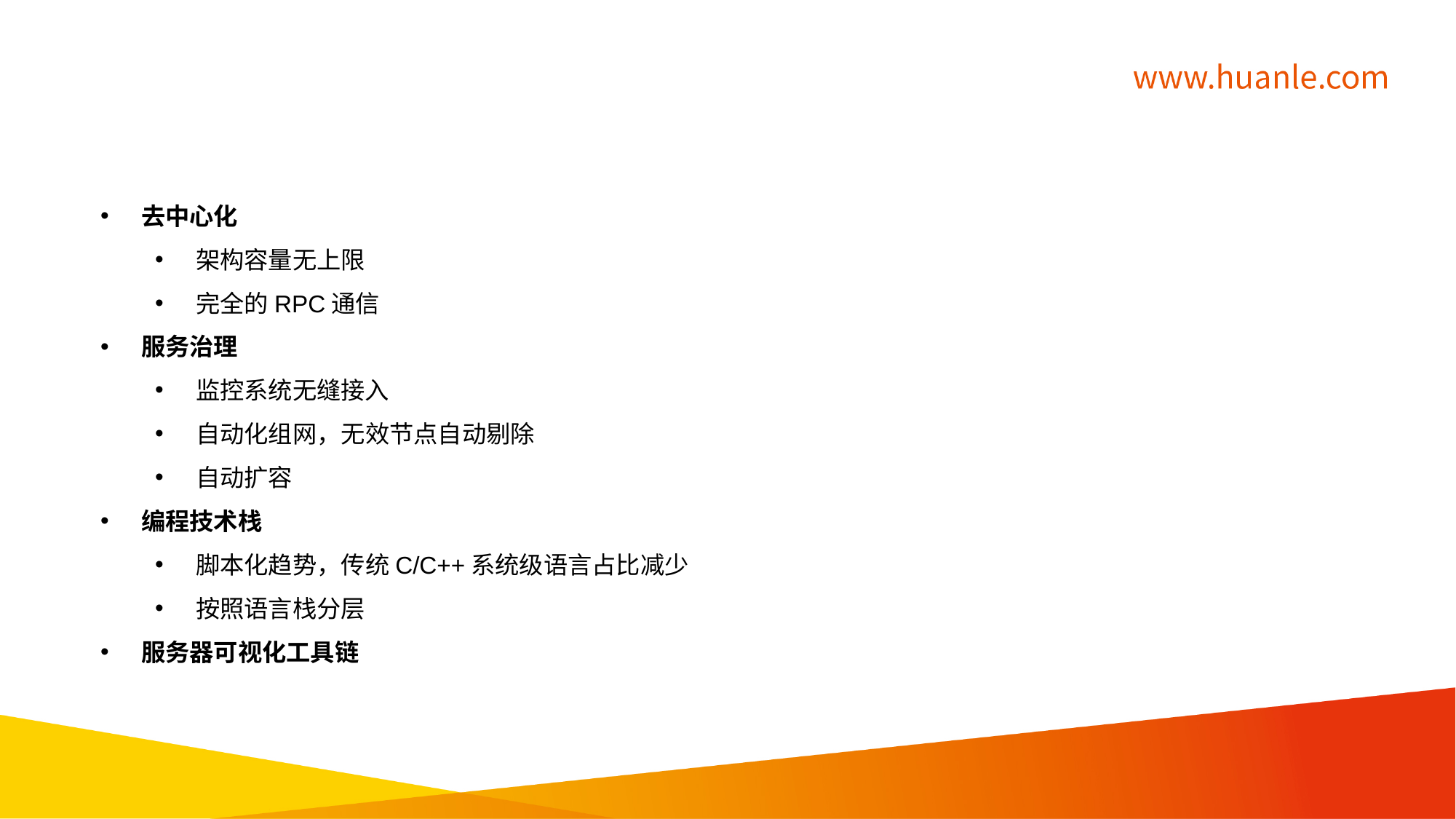

去中心化
架构容量无上限
完全的RPC通信
服务治理
监控系统无缝接入
自动化组网，无效节点自动剔除
自动扩容
编程技术栈
脚本化趋势，传统C/C++系统级语言占比减少
按照语言栈分层
服务器可视化工具链